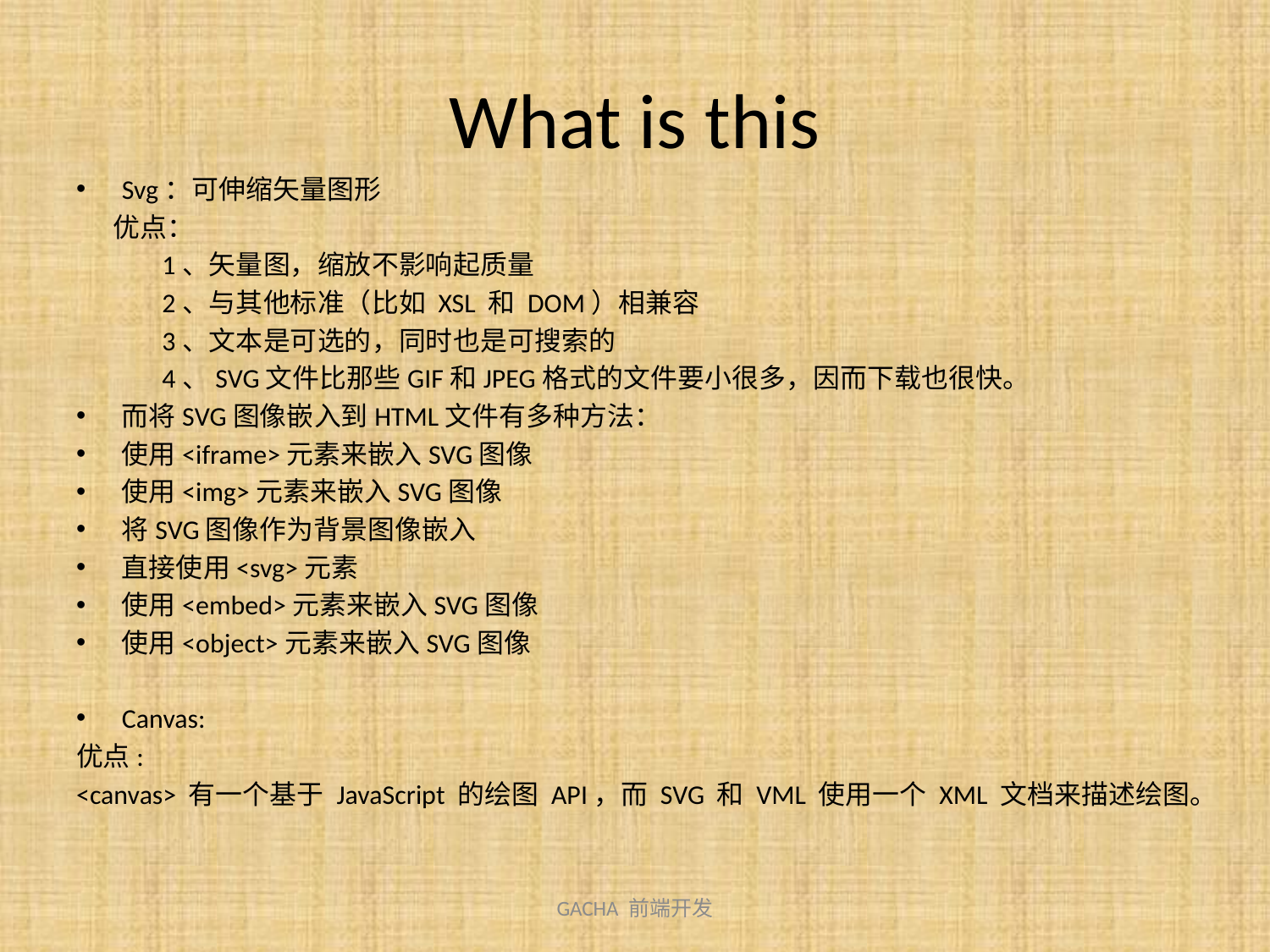

# What is this
Svg：可伸缩矢量图形
     优点：
              1、矢量图，缩放不影响起质量
              2、与其他标准（比如 XSL 和 DOM）相兼容
              3、文本是可选的，同时也是可搜索的
              4、SVG文件比那些GIF和JPEG格式的文件要小很多，因而下载也很快。
而将SVG图像嵌入到HTML文件有多种方法：
使用<iframe>元素来嵌入SVG图像
使用<img>元素来嵌入SVG图像
将SVG图像作为背景图像嵌入
直接使用<svg>元素
使用<embed>元素来嵌入SVG图像
使用<object>元素来嵌入SVG图像

Canvas:
优点:
<canvas> 有一个基于 JavaScript 的绘图 API，而 SVG 和 VML 使用一个 XML 文档来描述绘图。

GACHA 前端开发